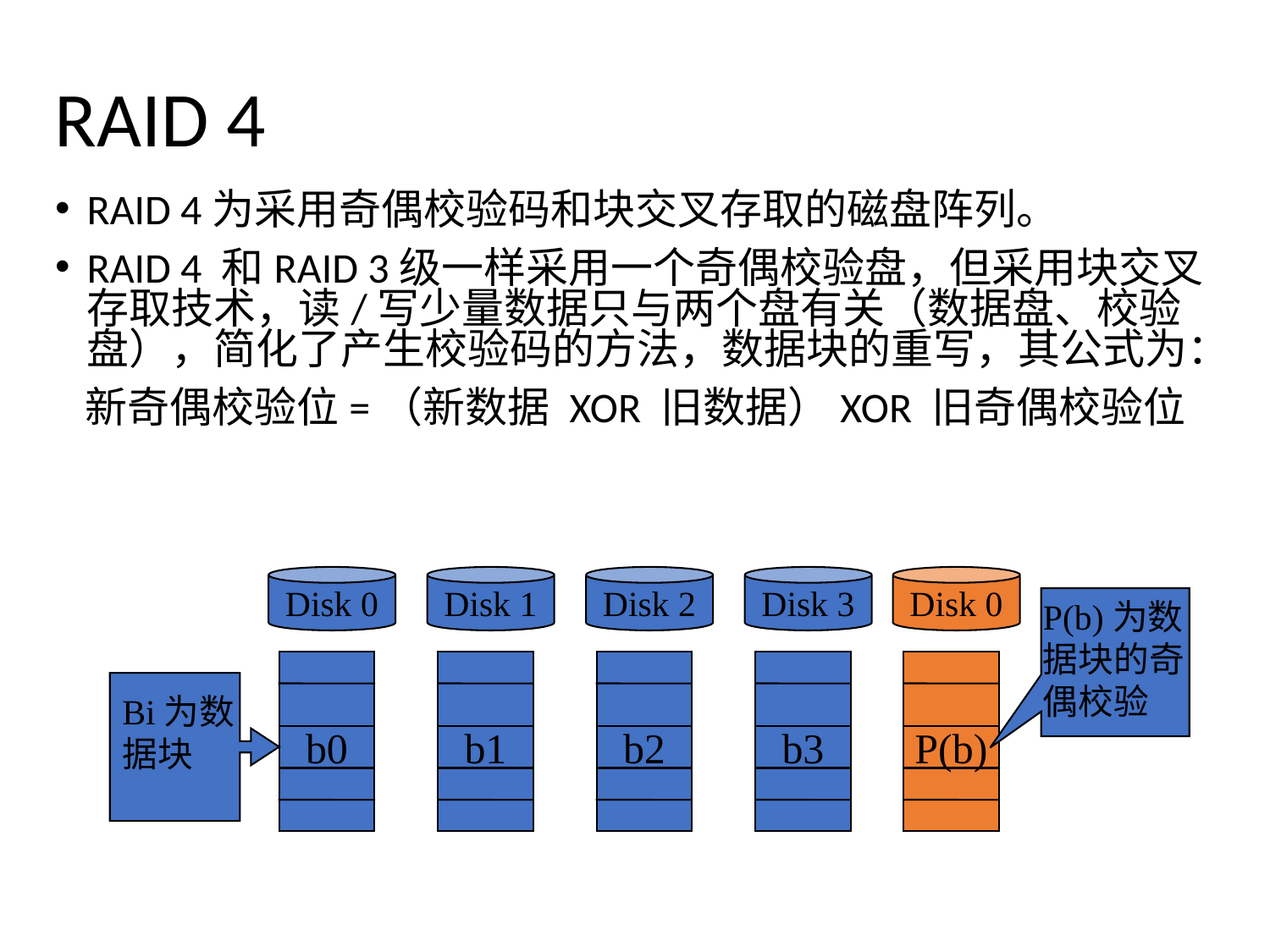

# RAID 4
RAID 4为采用奇偶校验码和块交叉存取的磁盘阵列。
RAID 4 和RAID 3级一样采用一个奇偶校验盘，但采用块交叉存取技术，读/写少量数据只与两个盘有关（数据盘、校验盘），简化了产生校验码的方法，数据块的重写，其公式为：
新奇偶校验位=（新数据 XOR 旧数据）XOR 旧奇偶校验位
Disk 0
Disk 1
Disk 2
Disk 3
Disk 0
P(b)为数据块的奇偶校验

b0

b1

b2

b3

P(b)

Bi为数据块